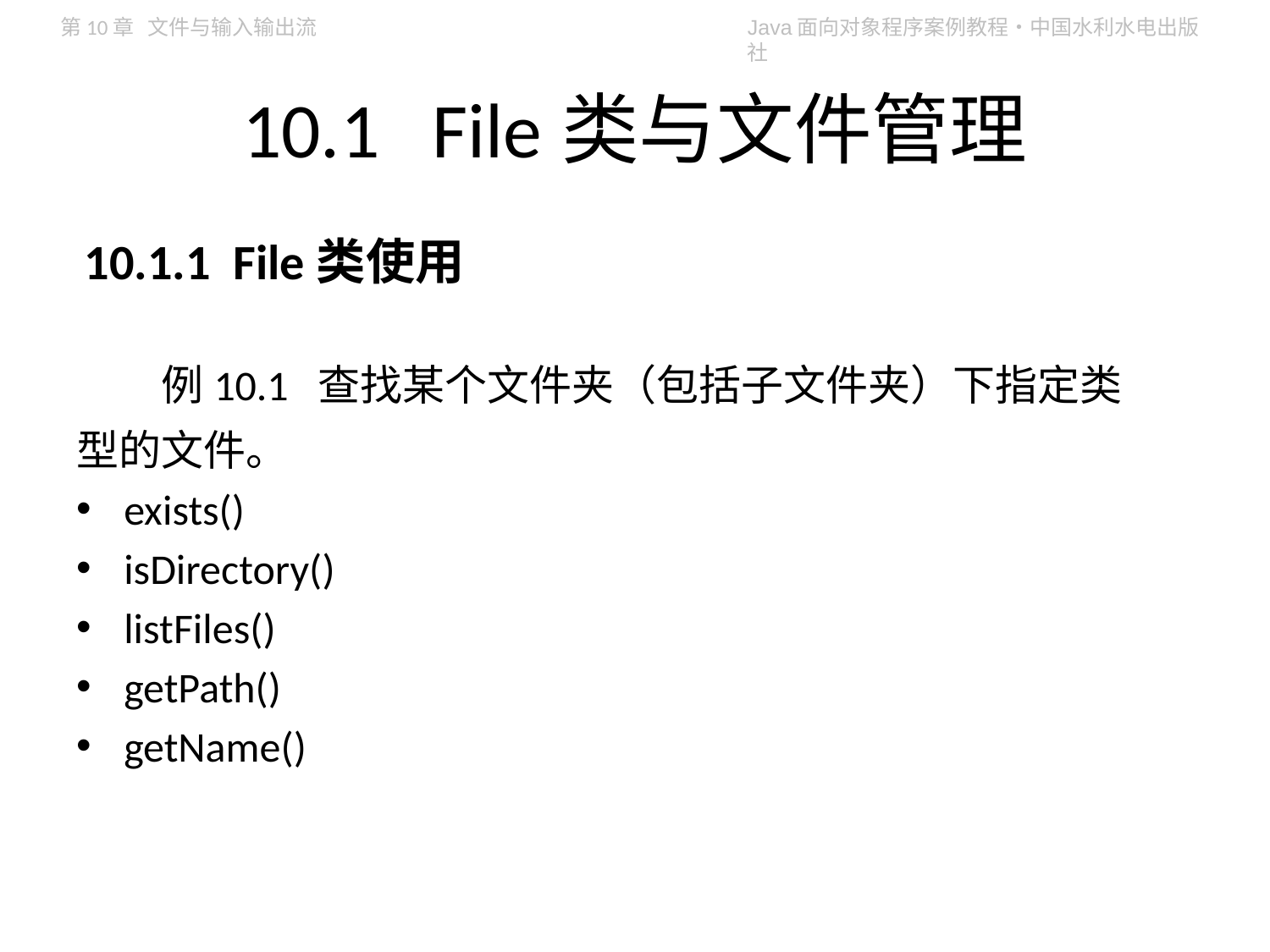

# 10.1   File类与文件管理
10.1.1  File类使用
例10.1  查找某个文件夹（包括子文件夹）下指定类型的文件。
exists()
isDirectory()
listFiles()
getPath()
getName()